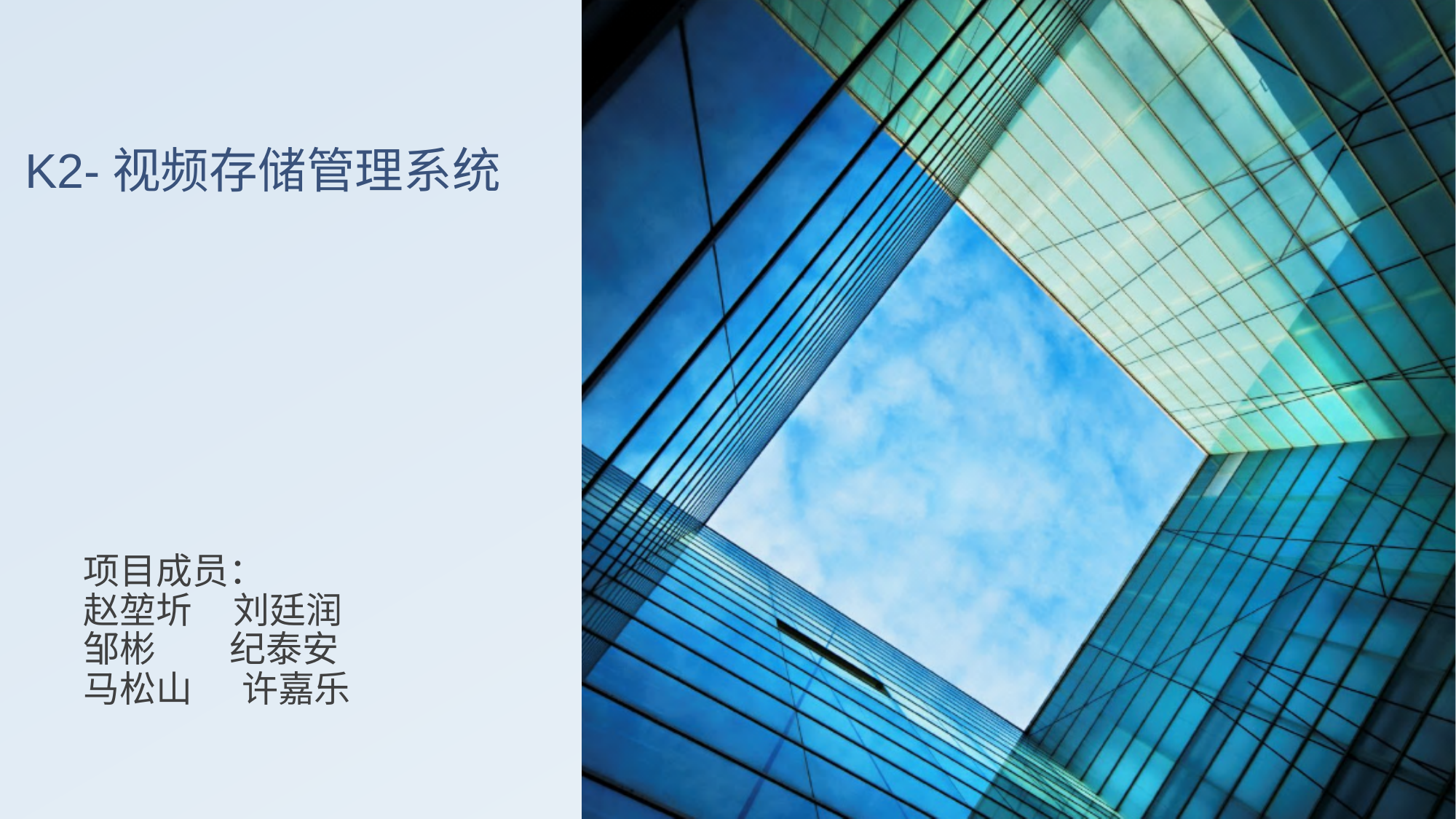

# K2-视频存储管理系统
项目成员：
赵堃圻     刘廷润
邹彬         纪泰安
马松山      许嘉乐